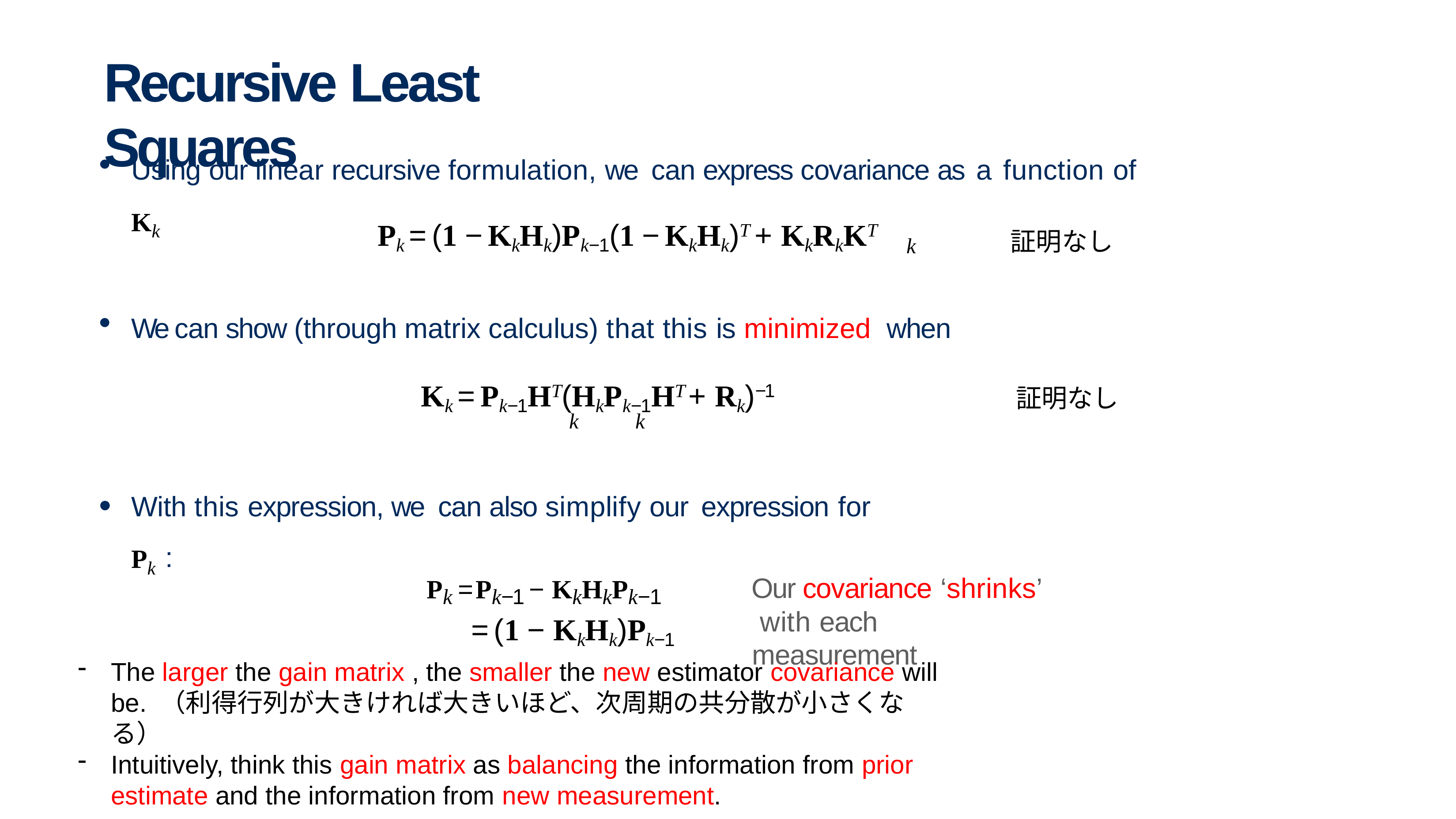

# Recursive Least Squares
Using our linear recursive formulation, we  can express covariance as  a function of	Kk
Pk = (1 − KkHk)Pk−1(1 − KkHk)T + KkRkKT
証明なし
k
We can show (through matrix calculus) that this is minimized when

Kk = Pk−1HT(HkPk−1HT + Rk)−1
k	k

With this expression, we  can also simplify our expression for	Pk :
証明なし
Our covariance ‘shrinks’  with each measurement
Pk = Pk−1 − KkHkPk−1
= (1 − KkHk)Pk−1
The larger the gain matrix , the smaller the new estimator covariance will be. （利得行列が大きければ大きいほど、次周期の共分散が小さくなる）
Intuitively, think this gain matrix as balancing the information from prior estimate and the information from new measurement.